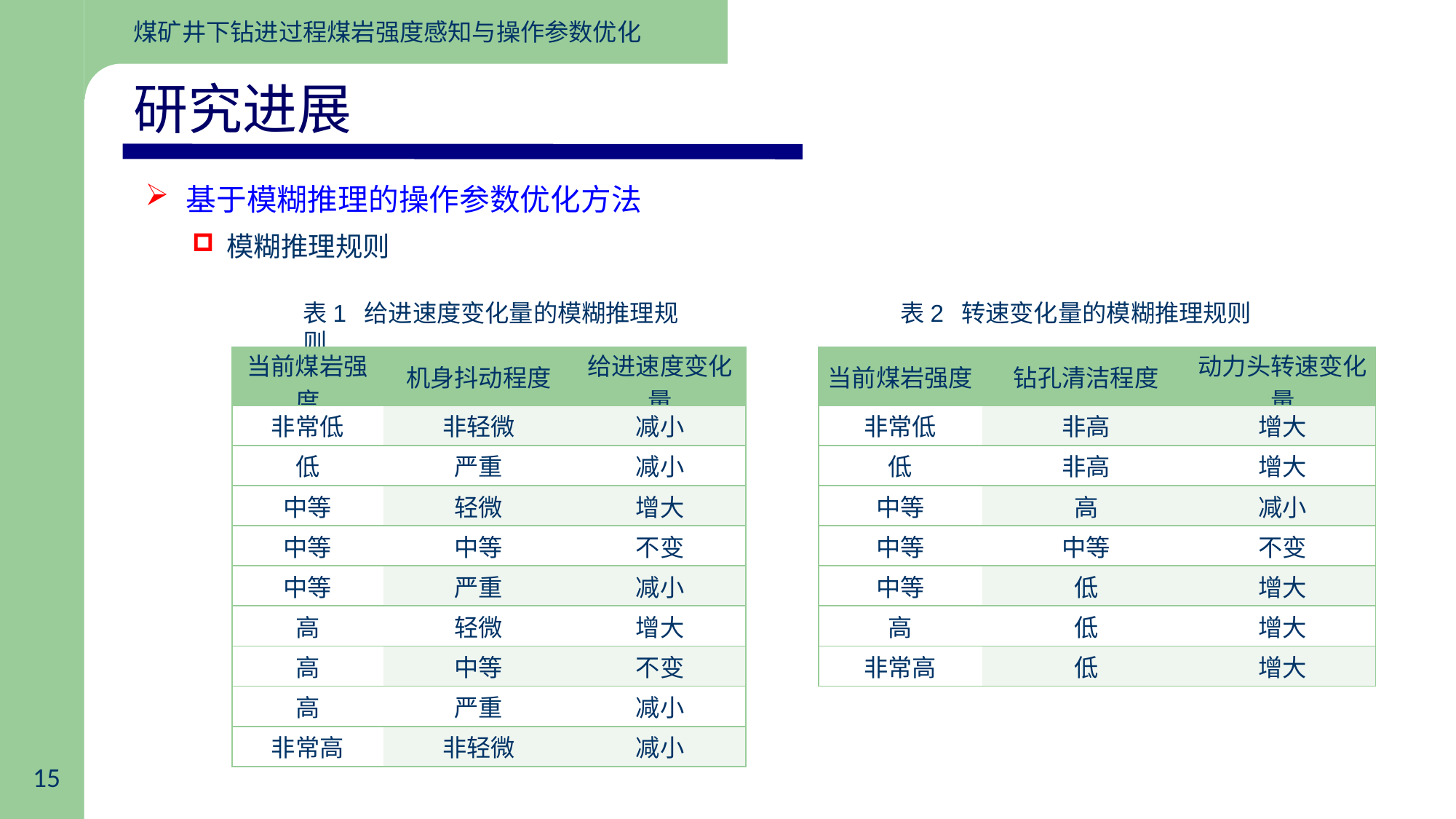

研究进展

基于模糊推理的操作参数优化方法
模糊推理规则
表2  转速变化量的模糊推理规则
表1  给进速度变化量的模糊推理规则
| 当前煤岩强度 | 机身抖动程度 | 给进速度变化量 |
| --- | --- | --- |
| 非常低 | 非轻微 | 减小 |
| 低 | 严重 | 减小 |
| 中等 | 轻微 | 增大 |
| 中等 | 中等 | 不变 |
| 中等 | 严重 | 减小 |
| 高 | 轻微 | 增大 |
| 高 | 中等 | 不变 |
| 高 | 严重 | 减小 |
| 非常高 | 非轻微 | 减小 |
| 当前煤岩强度 | 钻孔清洁程度 | 动力头转速变化量 |
| --- | --- | --- |
| 非常低 | 非高 | 增大 |
| 低 | 非高 | 增大 |
| 中等 | 高 | 减小 |
| 中等 | 中等 | 不变 |
| 中等 | 低 | 增大 |
| 高 | 低 | 增大 |
| 非常高 | 低 | 增大 |
15